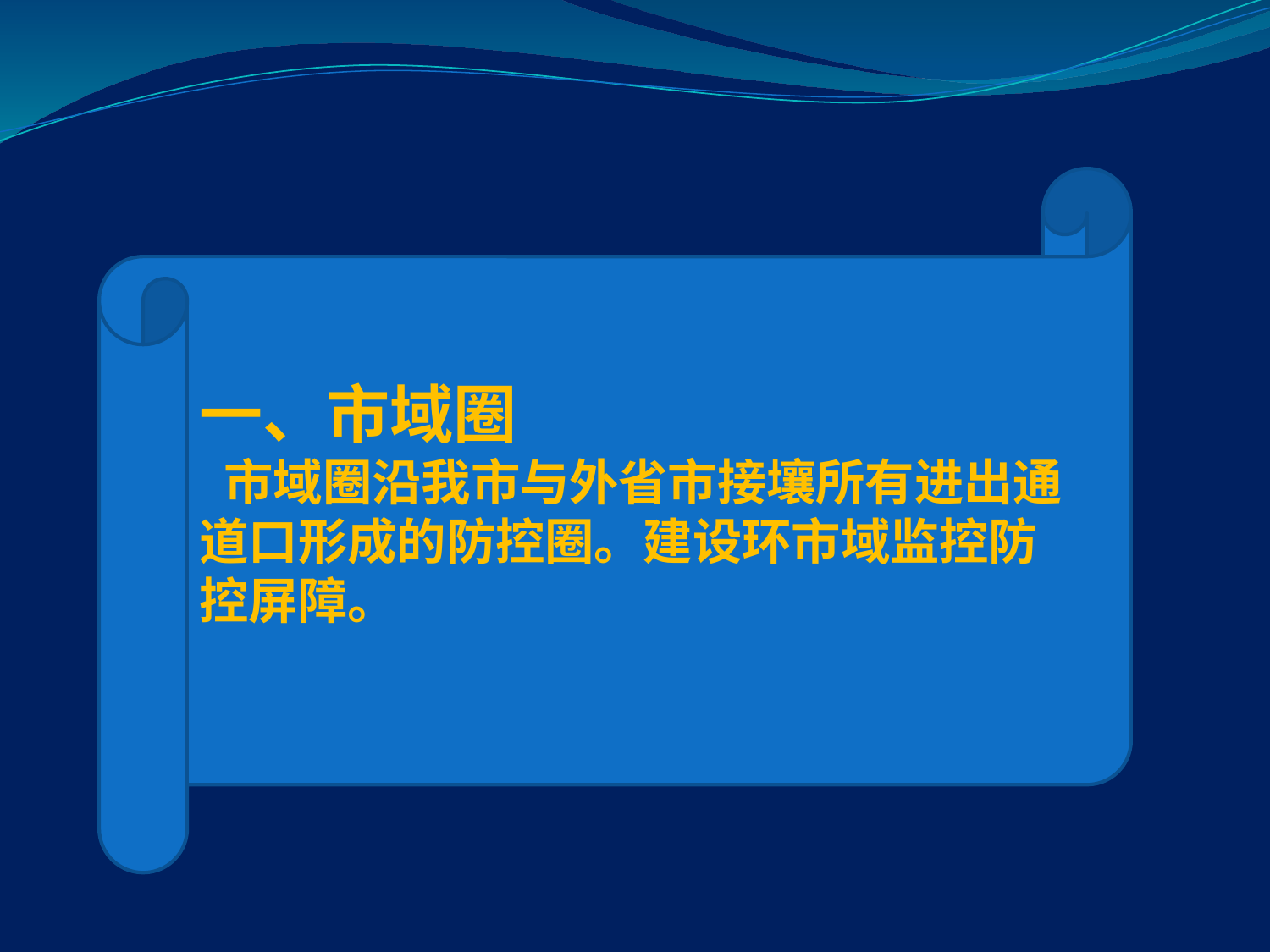

一、市域圈
  市域圈沿我市与外省市接壤所有进出通道口形成的防控圈。建设环市域监控防控屏障。